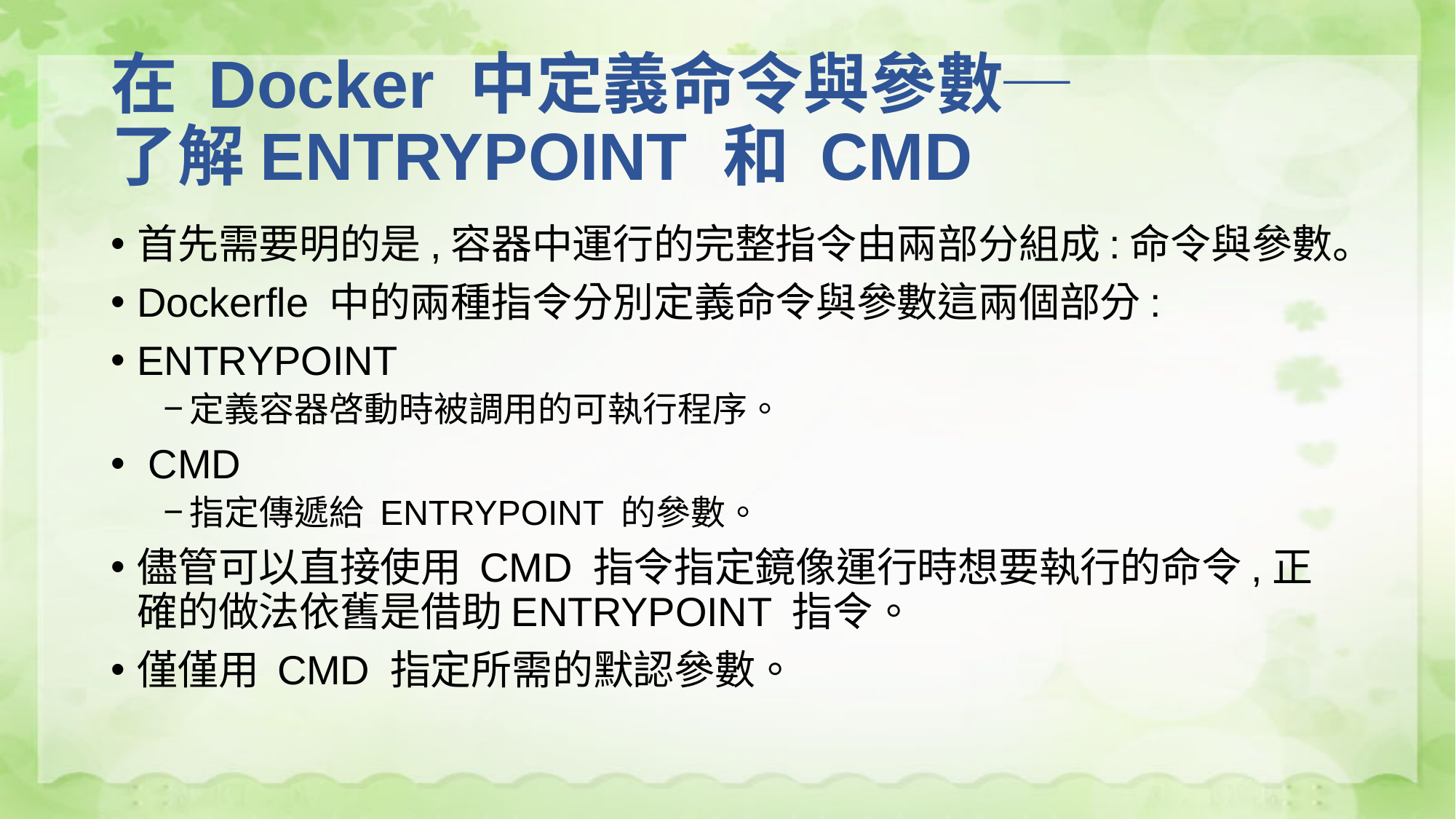

# 在 Docker 中定義命令與參數─ 了解ENTRYPOINT 和 CMD
首先需要明的是,容器中運行的完整指令由兩部分組成:命令與參數。
Dockerfle 中的兩種指令分別定義命令與參數這兩個部分:
ENTRYPOINT
定義容器啓動時被調用的可執行程序。
 CMD
指定傳遞給 ENTRYPOINT 的參數。
儘管可以直接使用 CMD 指令指定鏡像運行時想要執行的命令,正確的做法依舊是借助ENTRYPOINT 指令。
僅僅用 CMD 指定所需的默認參數。